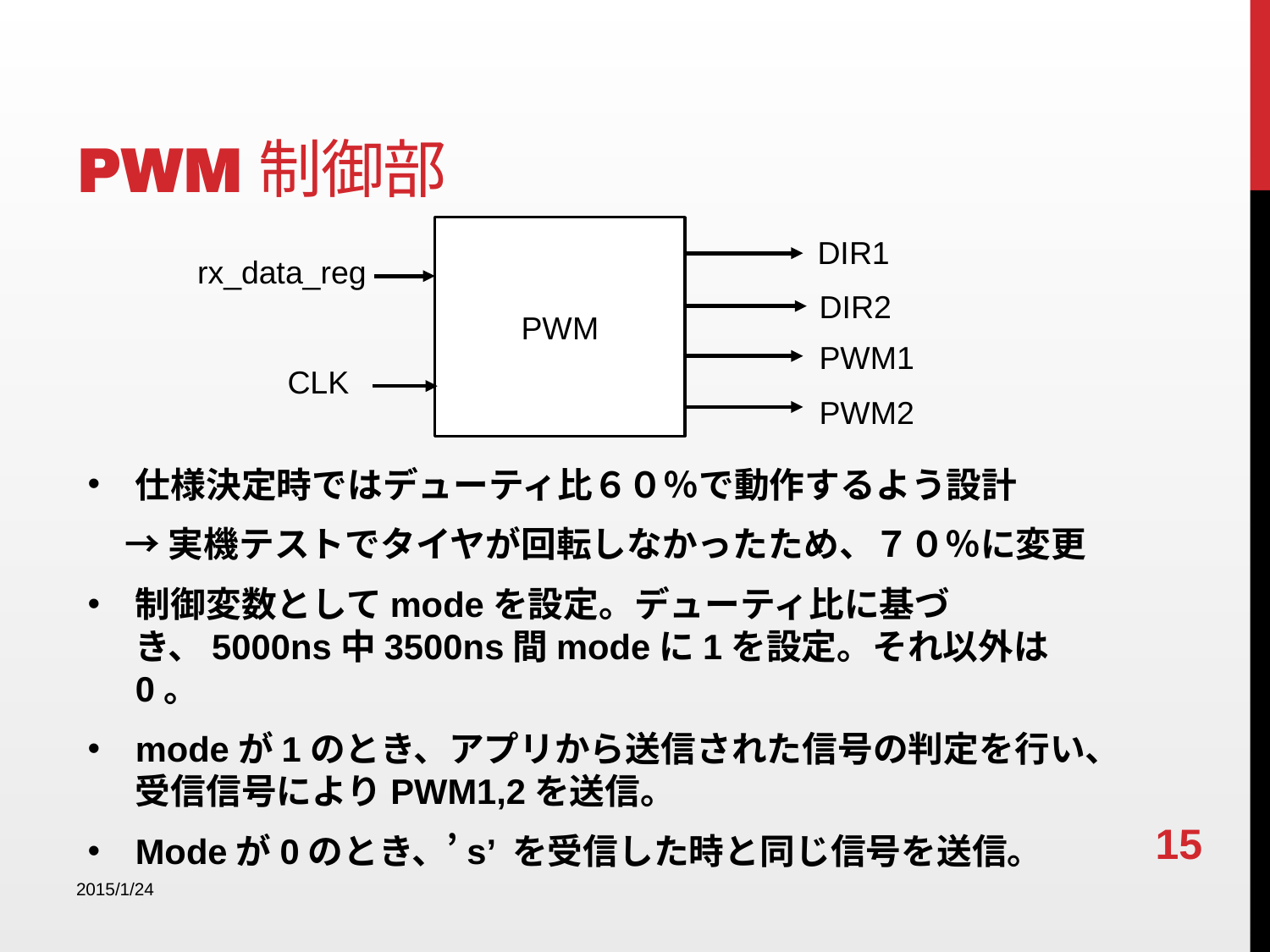

# PWM制御部
PWM
DIR1
rx_data_reg
DIR2
PWM1
CLK
PWM2
仕様決定時ではデューティ比６０％で動作するよう設計
→実機テストでタイヤが回転しなかったため、７０％に変更
制御変数としてmodeを設定。デューティ比に基づき、5000ns中3500ns間modeに1を設定。それ以外は0。
modeが1のとき、アプリから送信された信号の判定を行い、受信信号によりPWM1,2を送信。
Modeが0のとき、’s’ を受信した時と同じ信号を送信。
15
2015/1/24